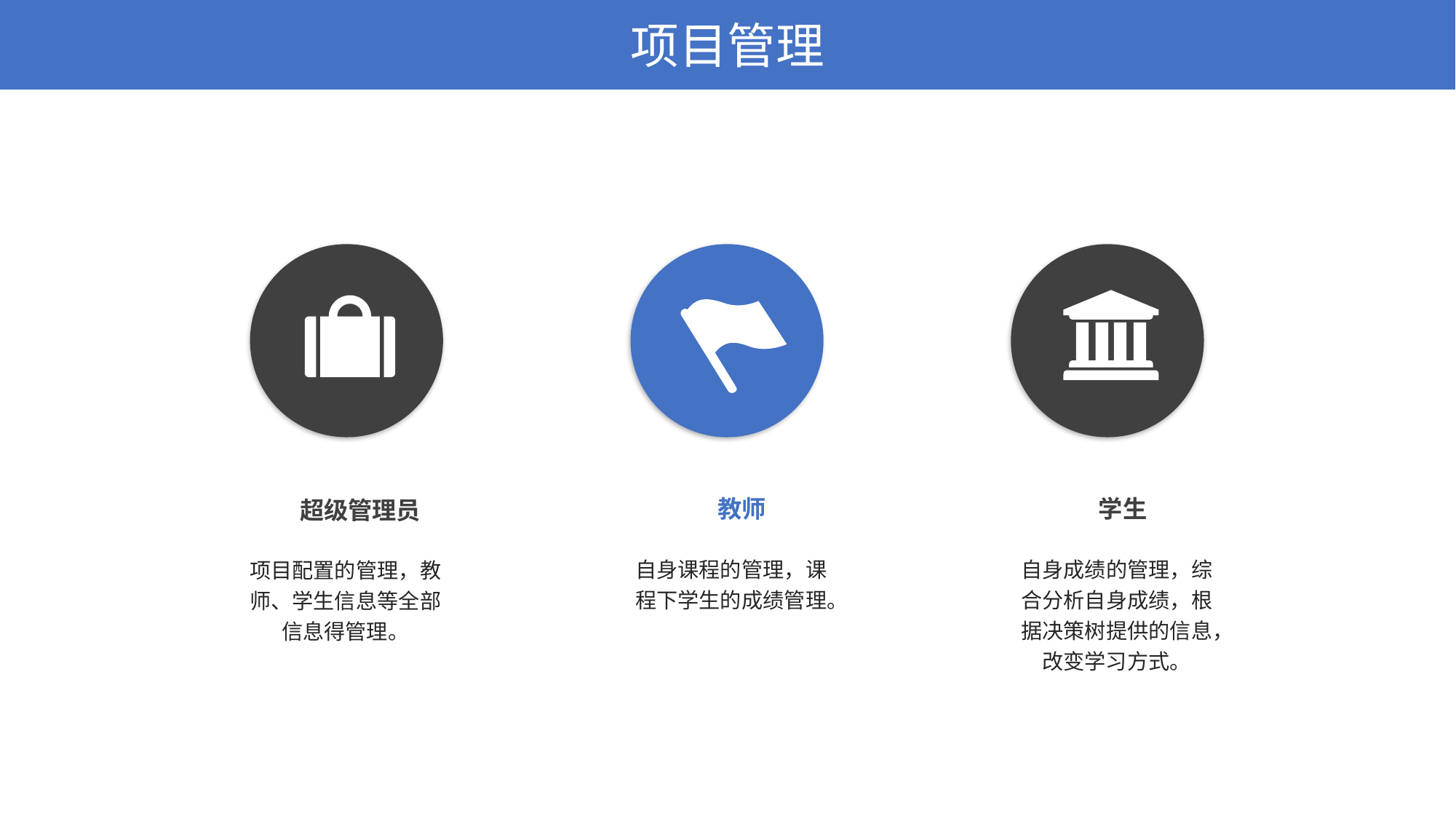

项目管理

教师
学生
超级管理员
自身课程的管理，课程下学生的成绩管理。

自身成绩的管理，综合分析自身成绩，根据决策树提供的信息，改变学习方式。

项目配置的管理，教师、学生信息等全部信息得管理。